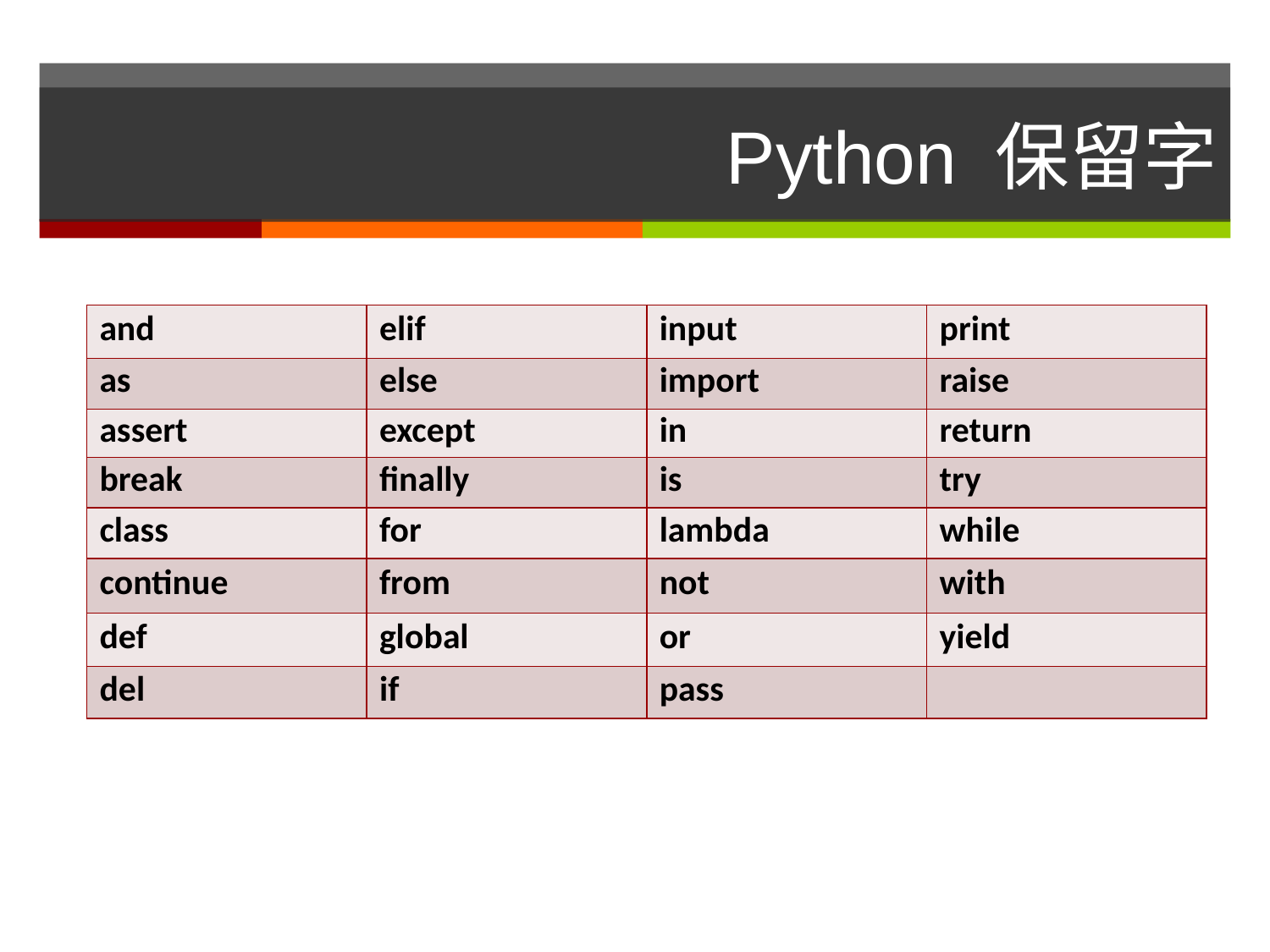

# Python 保留字
| and | elif | input | print |
| --- | --- | --- | --- |
| as | else | import | raise |
| assert | except | in | return |
| break | finally | is | try |
| class | for | lambda | while |
| continue | from | not | with |
| def | global | or | yield |
| del | if | pass |  |